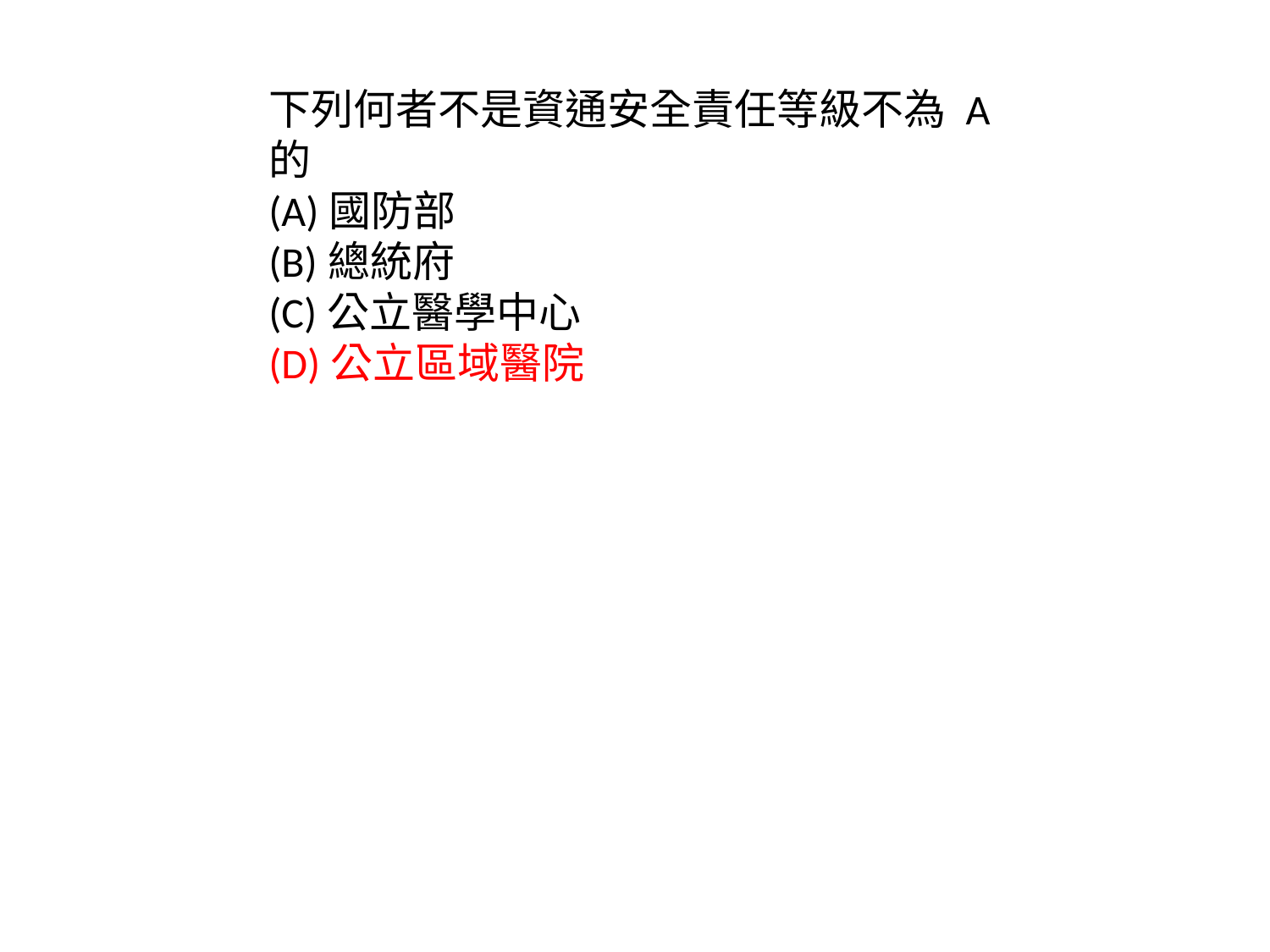

下列何者不是資通安全責任等級不為 A的
(A)國防部
(B)總統府
(C)公立醫學中心
(D)公立區域醫院